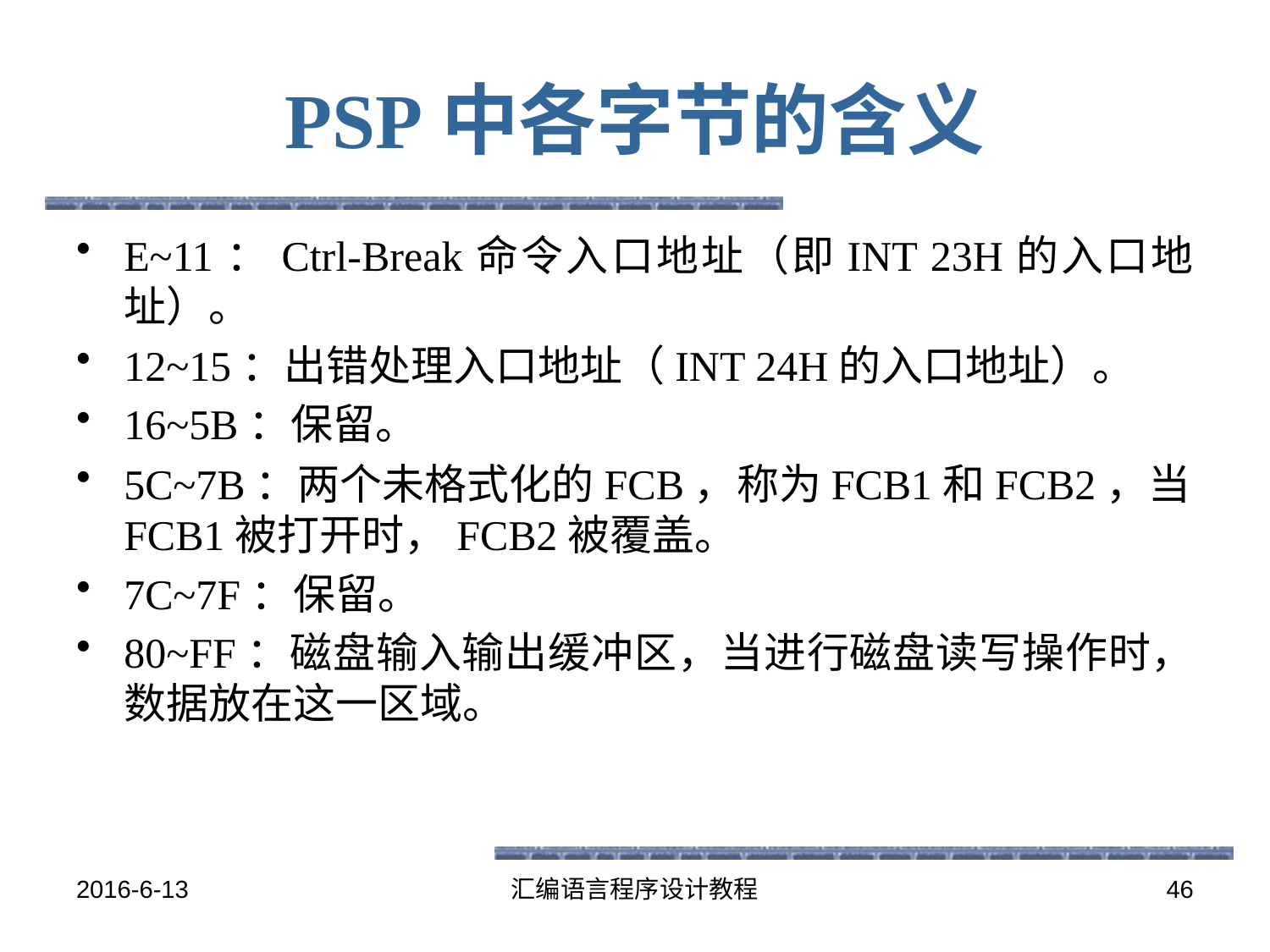

# PSP中各字节的含义
E~11：Ctrl-Break命令入口地址（即INT 23H的入口地址）。
12~15：出错处理入口地址（INT 24H的入口地址）。
16~5B：保留。
5C~7B：两个未格式化的FCB，称为FCB1和FCB2，当FCB1被打开时，FCB2被覆盖。
7C~7F：保留。
80~FF：磁盘输入输出缓冲区，当进行磁盘读写操作时，数据放在这一区域。
2016-6-13
汇编语言程序设计教程
46